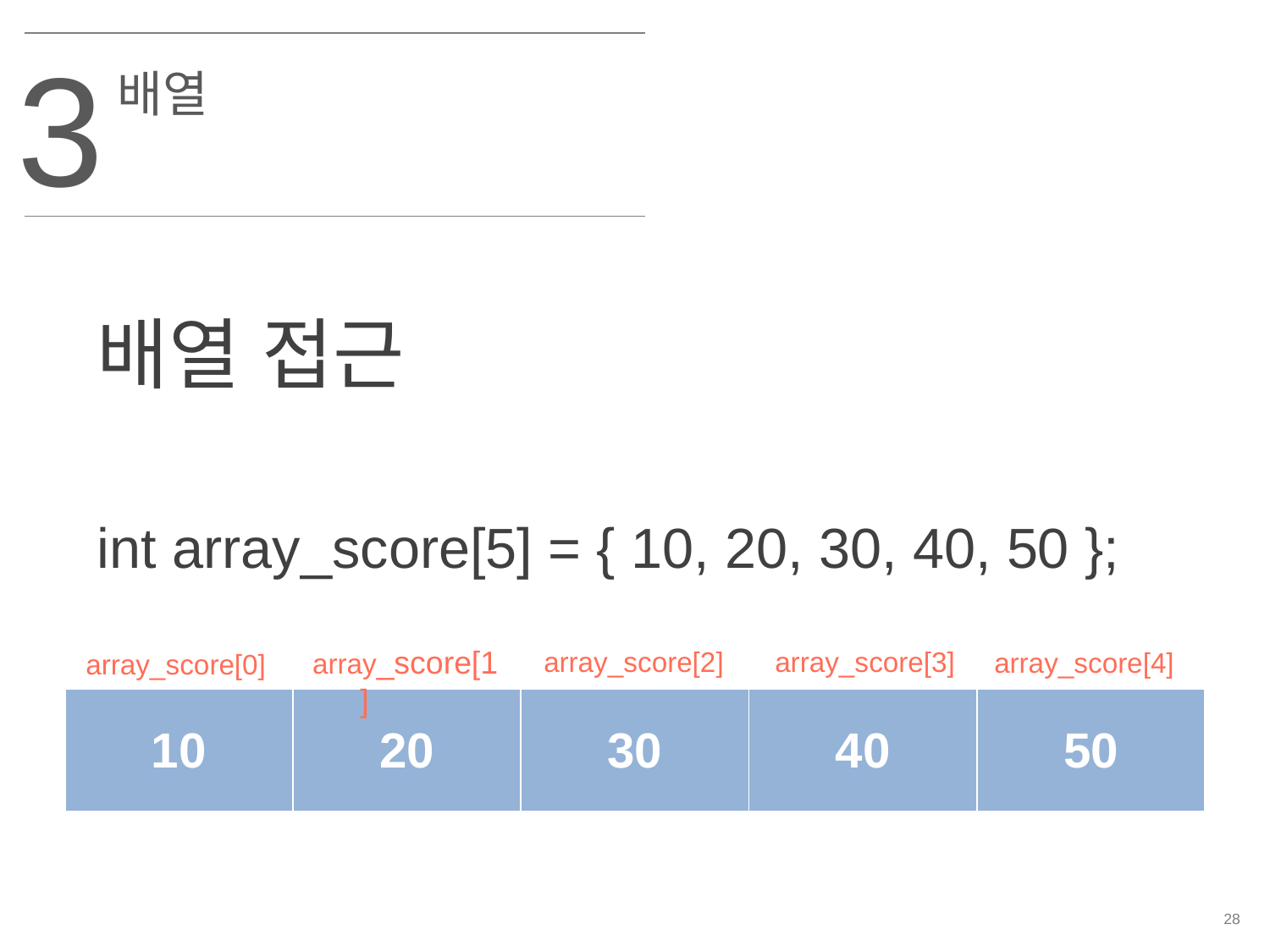

3
배열
배열 접근
int array_score[5] = { 10, 20, 30, 40, 50 };
array_score[1]
array_score[2]
array_score[3]
array_score[4]
array_score[0]
| 10 | 20 | 30 | 40 | 50 |
| --- | --- | --- | --- | --- |